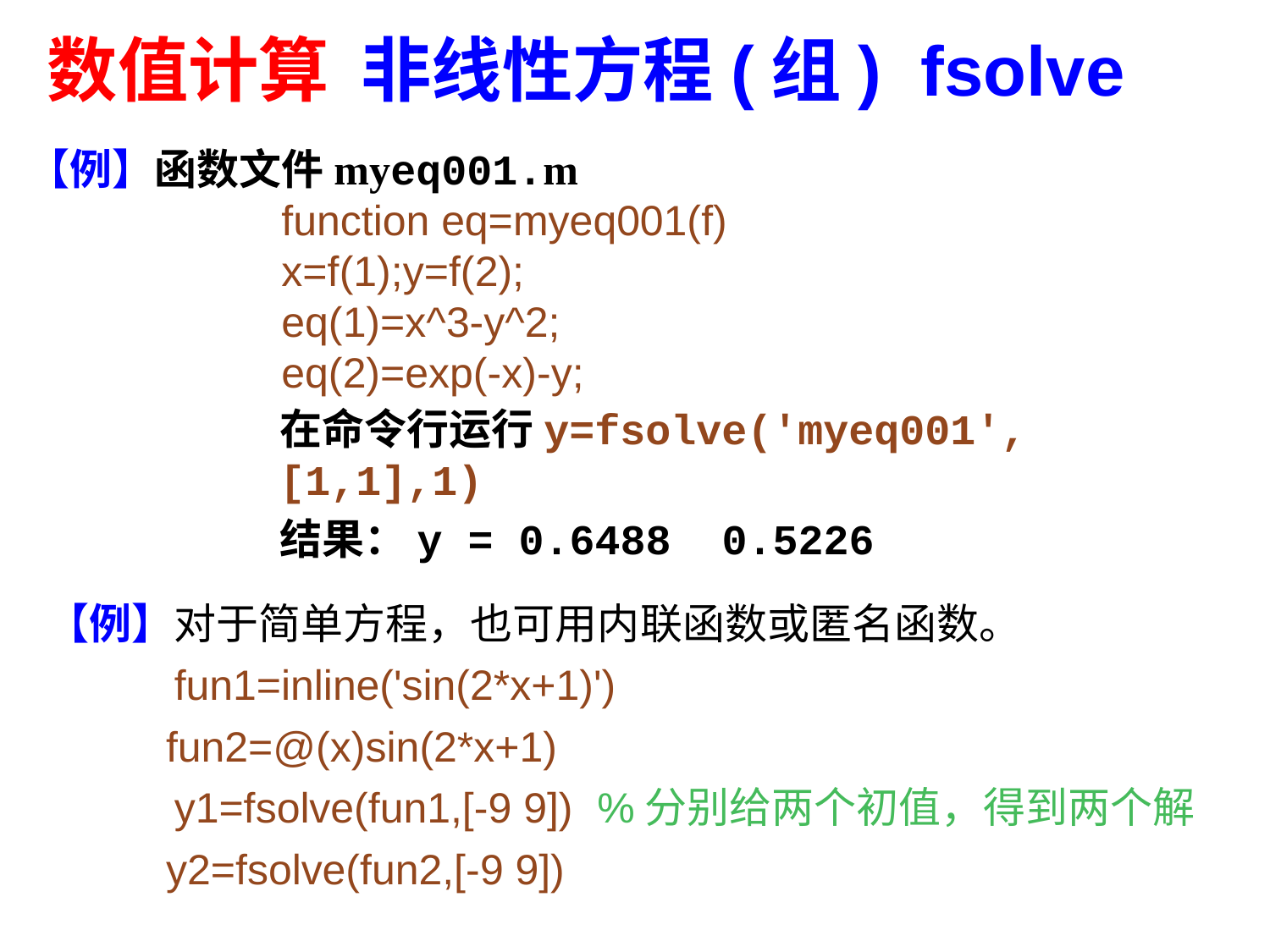

数值计算  非线性方程(组)  fsolve
【例】函数文件myeq001.m
		function eq=myeq001(f)
		x=f(1);y=f(2);
		eq(1)=x^3-y^2;
		eq(2)=exp(-x)-y;
在命令行运行y=fsolve('myeq001',[1,1],1)
结果：y = 0.6488  0.5226
【例】对于简单方程，也可用内联函数或匿名函数。
	fun1=inline('sin(2*x+1)')
          fun2=@(x)sin(2*x+1)
	y1=fsolve(fun1,[-9 9])  %分别给两个初值，得到两个解
          y2=fsolve(fun2,[-9 9])
27